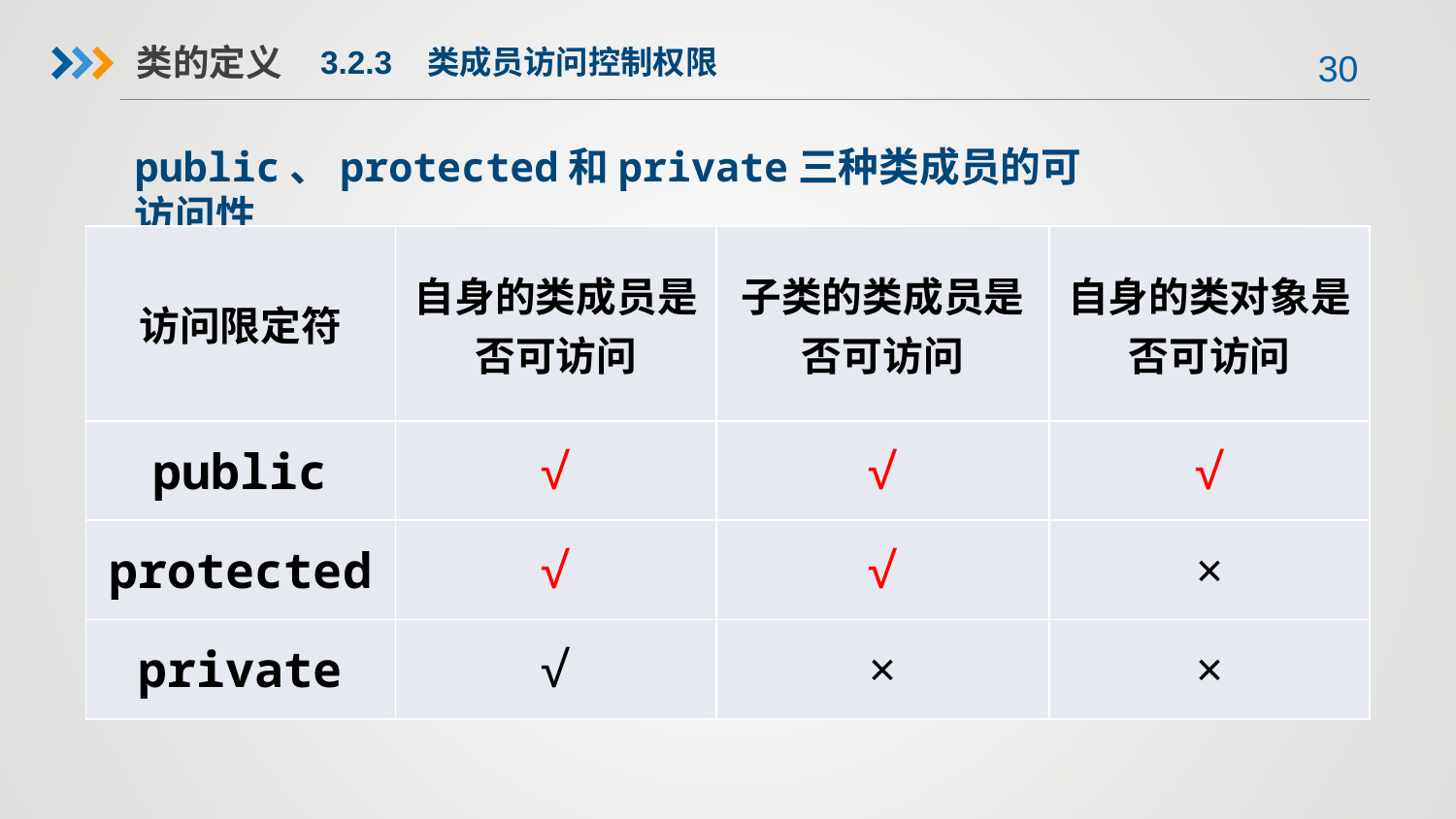

类的定义
3.2.3   类成员访问控制权限
public、protected和private三种类成员的可访问性
| 访问限定符 | 自身的类成员是否可访问 | 子类的类成员是否可访问 | 自身的类对象是否可访问 |
| --- | --- | --- | --- |
| public | √ | √ | √ |
| protected | √ | √ | × |
| private | √ | × | × |